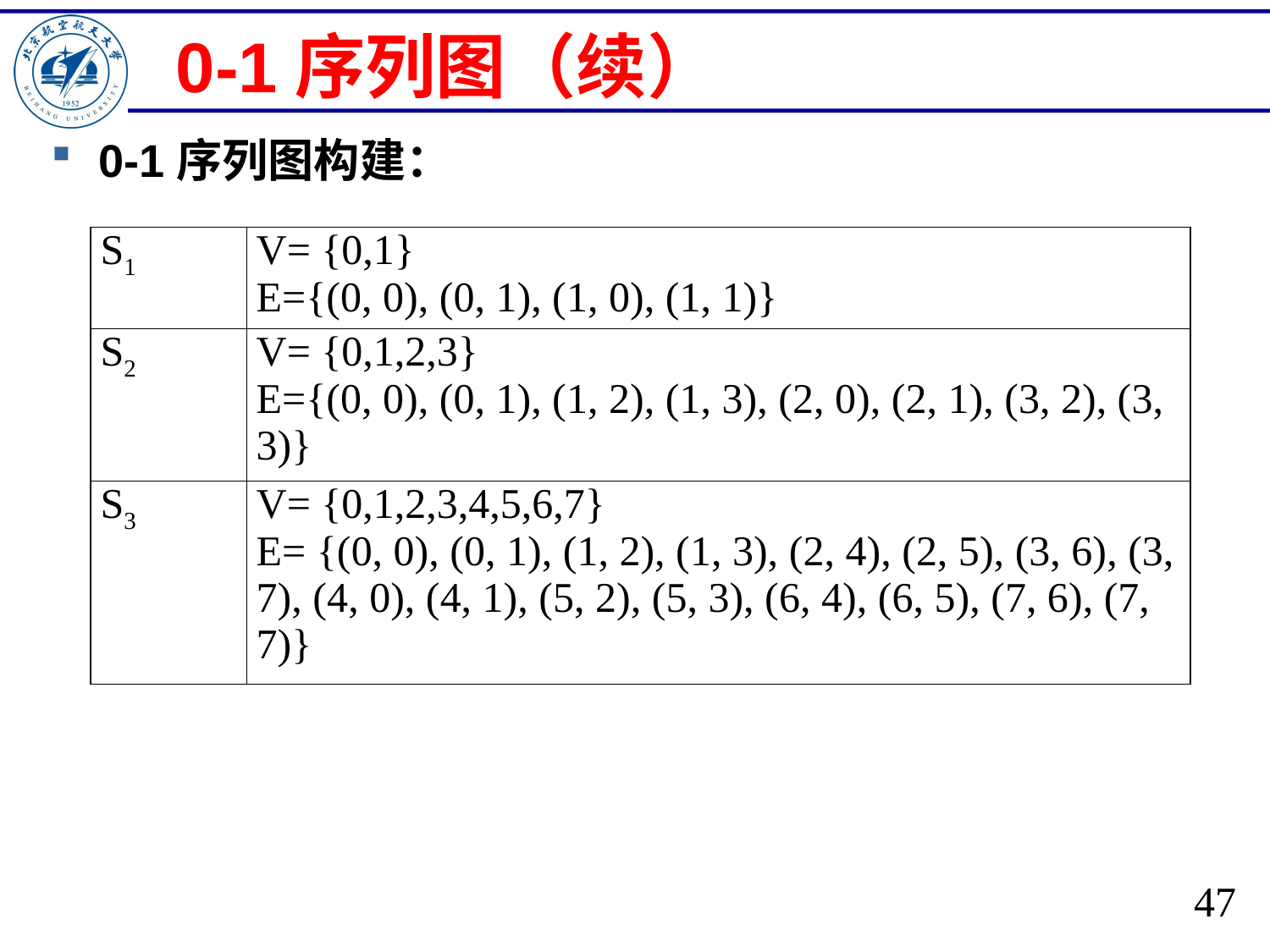

# 0-1序列图（续）
0-1序列图构建：
| S1 | V= {0,1} E={(0, 0), (0, 1), (1, 0), (1, 1)} |
| --- | --- |
| S2 | V= {0,1,2,3} E={(0, 0), (0, 1), (1, 2), (1, 3), (2, 0), (2, 1), (3, 2), (3, 3)} |
| S3 | V= {0,1,2,3,4,5,6,7} E= {(0, 0), (0, 1), (1, 2), (1, 3), (2, 4), (2, 5), (3, 6), (3, 7), (4, 0), (4, 1), (5, 2), (5, 3), (6, 4), (6, 5), (7, 6), (7, 7)} |